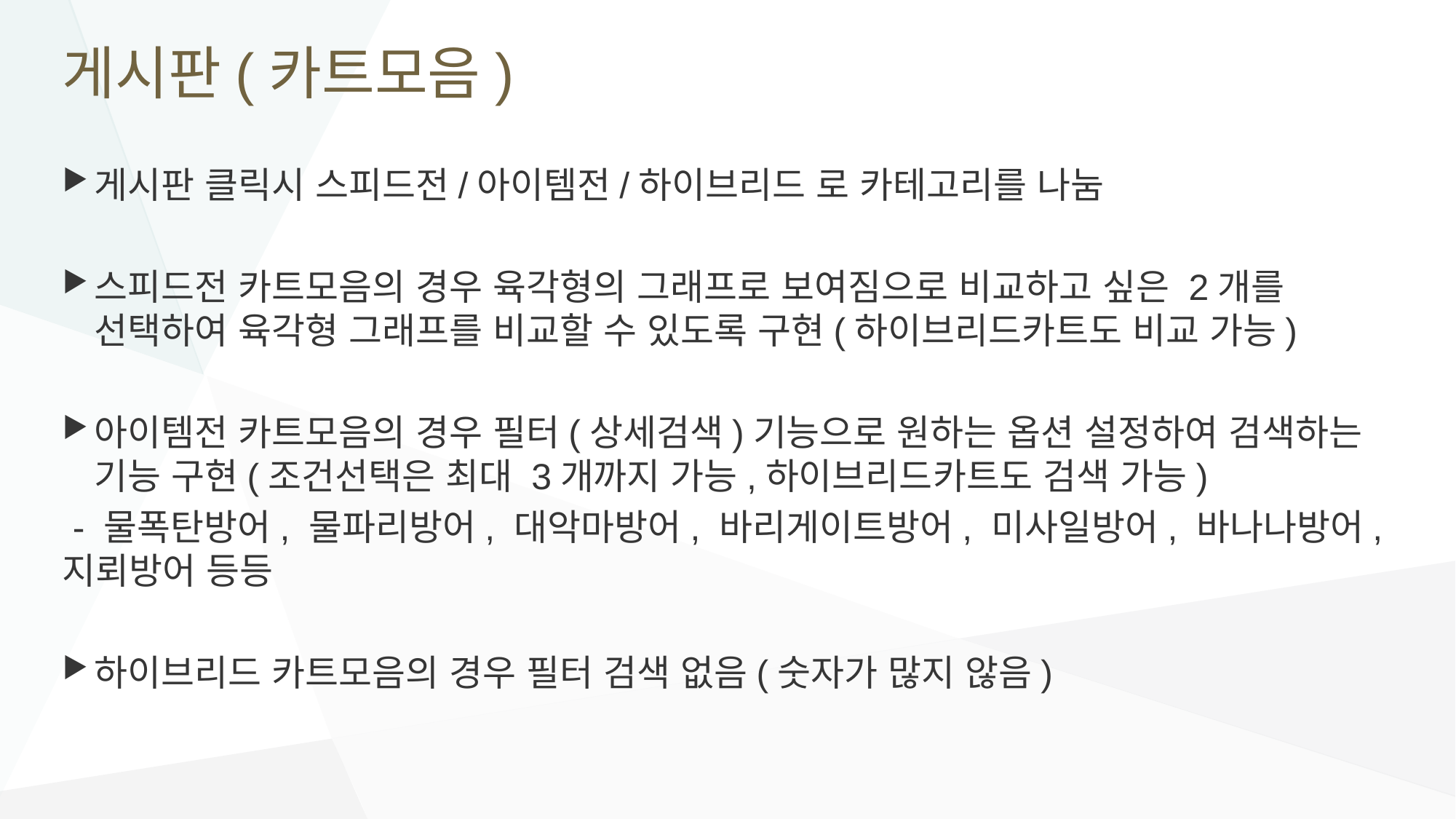

# 게시판(카트모음)
게시판 클릭시 스피드전/아이템전/하이브리드 로 카테고리를 나눔

스피드전 카트모음의 경우 육각형의 그래프로 보여짐으로 비교하고 싶은 2개를 선택하여 육각형 그래프를 비교할 수 있도록 구현(하이브리드카트도 비교 가능)

아이템전 카트모음의 경우 필터(상세검색)기능으로 원하는 옵션 설정하여 검색하는 기능 구현(조건선택은 최대 3개까지 가능,하이브리드카트도 검색 가능)
 - 물폭탄방어, 물파리방어, 대악마방어, 바리게이트방어, 미사일방어, 바나나방어, 지뢰방어 등등

하이브리드 카트모음의 경우 필터 검색 없음(숫자가 많지 않음)